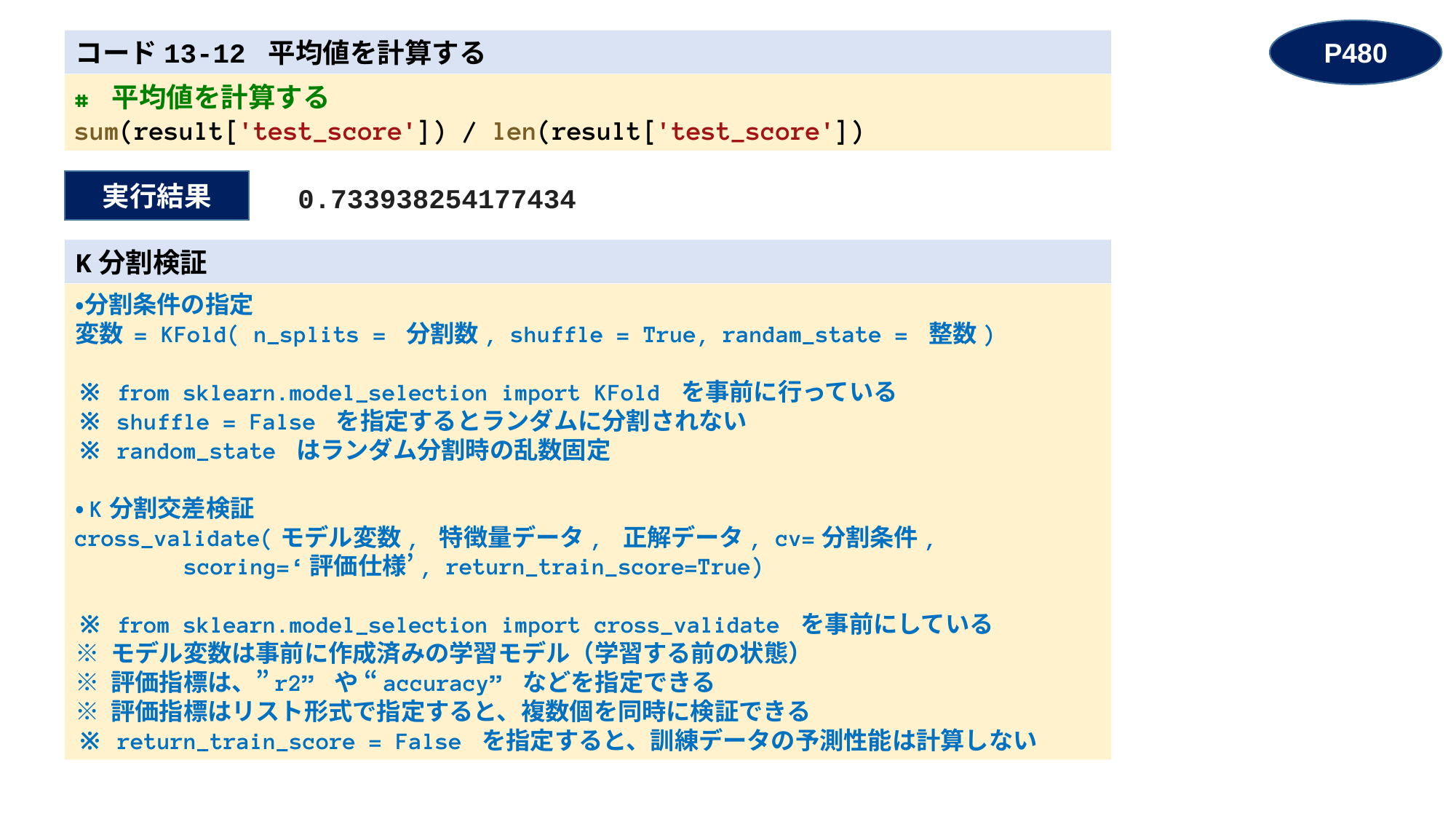

P480
コード13-12 平均値を計算する
# 平均値を計算する
sum(result['test_score']) / len(result['test_score'])
実行結果
0.733938254177434
K分割検証
・分割条件の指定
変数 = KFold( n_splits = 分割数, shuffle = True, randam_state = 整数)

※ from sklearn.model_selection import KFold を事前に行っている
※ shuffle = False を指定するとランダムに分割されない
※ random_state はランダム分割時の乱数固定

・K分割交差検証
cross_validate(モデル変数, 特徴量データ, 正解データ, cv=分割条件,
	scoring=‘評価仕様’, return_train_score=True)

※ from sklearn.model_selection import cross_validate を事前にしている
※ モデル変数は事前に作成済みの学習モデル（学習する前の状態）
※ 評価指標は、”r2” や “accuracy” などを指定できる
※ 評価指標はリスト形式で指定すると、複数個を同時に検証できる
※ return_train_score = False を指定すると、訓練データの予測性能は計算しない